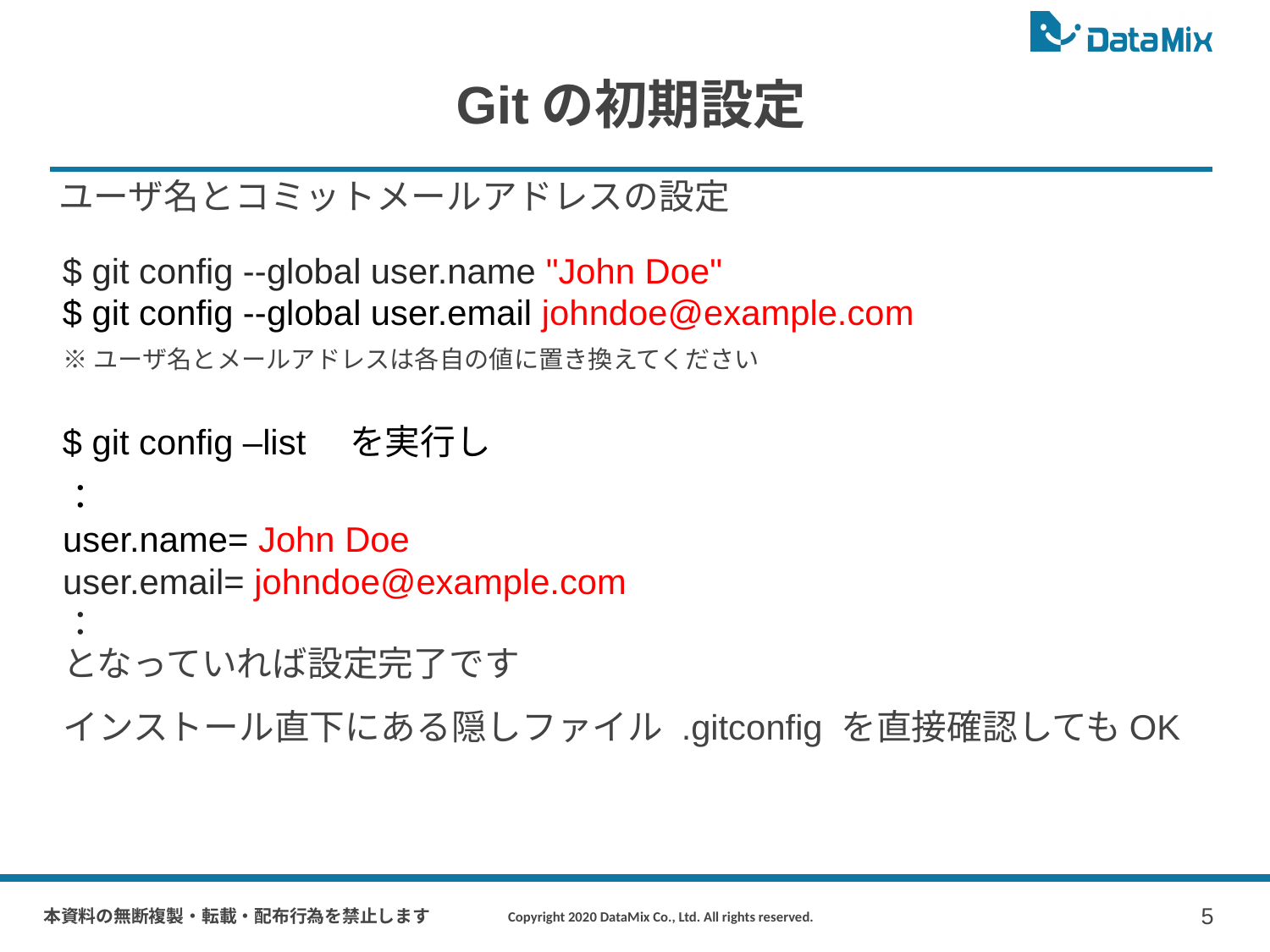

# Gitの初期設定
ユーザ名とコミットメールアドレスの設定
$ git config --global user.name "John Doe"
$ git config --global user.email johndoe@example.com
※ユーザ名とメールアドレスは各自の値に置き換えてください
$ git config –list　を実行し
：
user.name= John Doe
user.email= johndoe@example.com
：
となっていれば設定完了です
インストール直下にある隠しファイル .gitconfig を直接確認してもOK
5